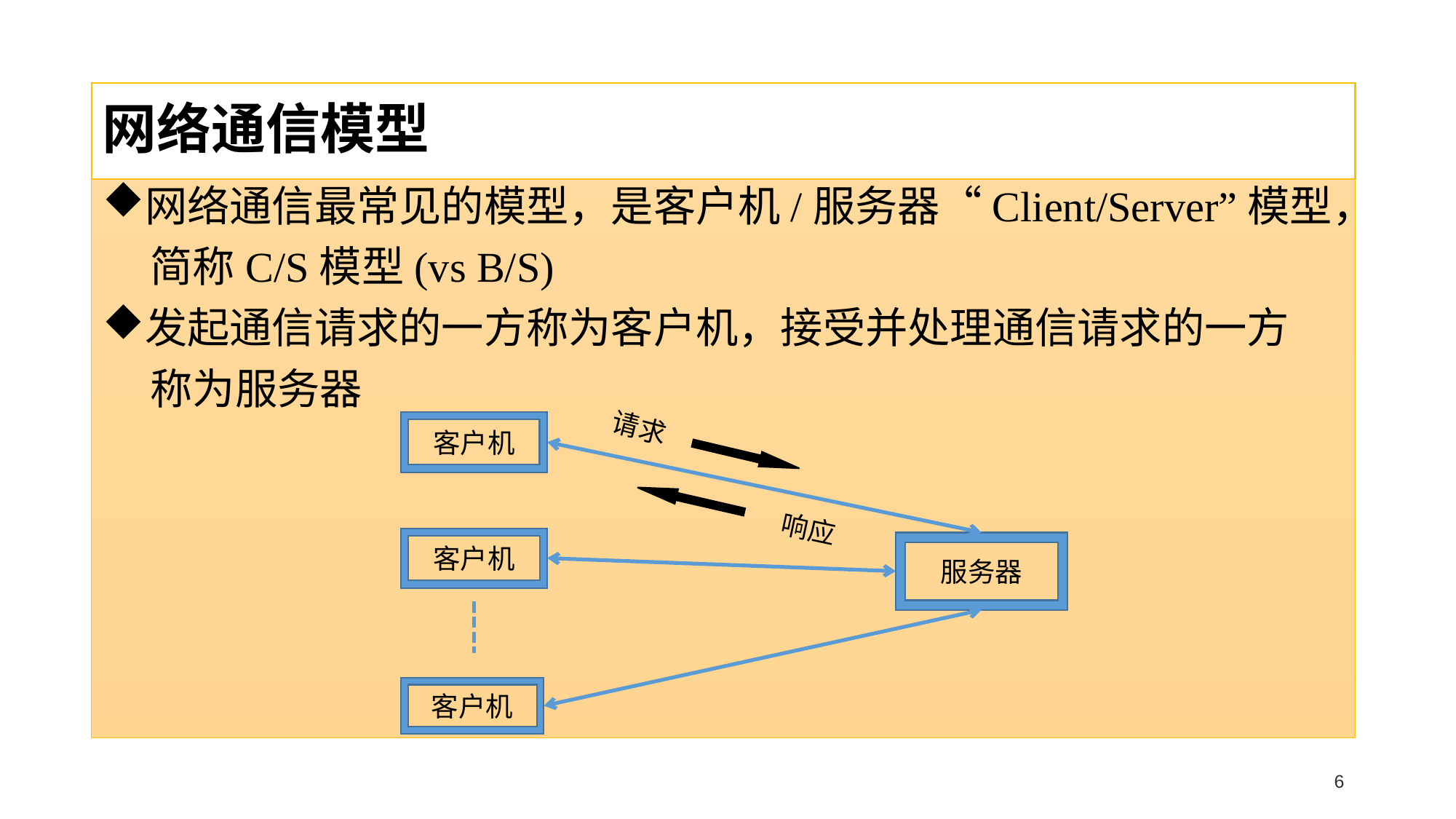

# 网络通信模型
网络通信最常见的模型，是客户机/服务器“Client/Server”模型，
    简称C/S模型(vs B/S)
发起通信请求的一方称为客户机，接受并处理通信请求的一方
    称为服务器
客户机
客户机
客户机
请求

响应
服务器
6